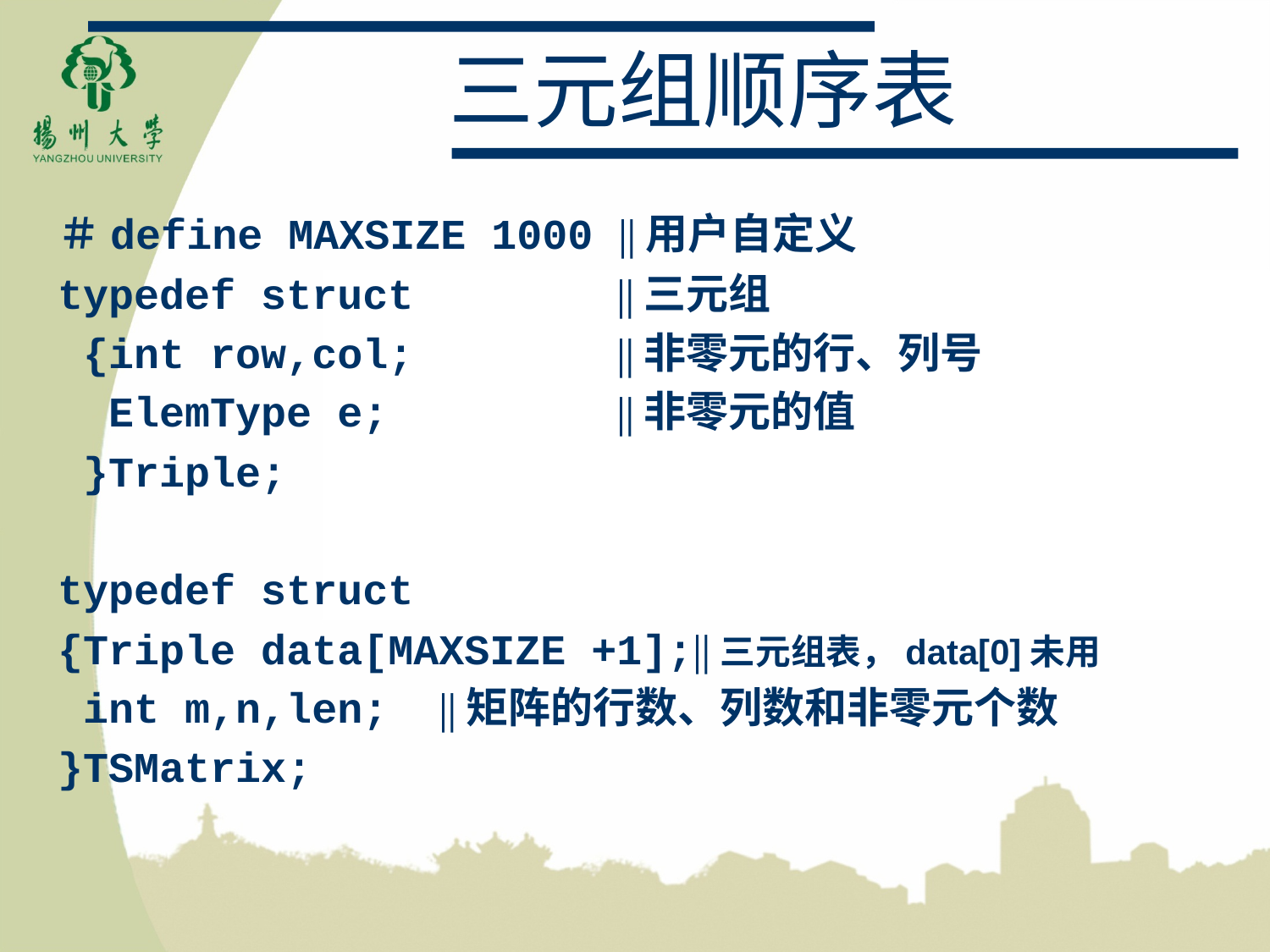

# 三元组顺序表
＃define MAXSIZE 1000 ∥用户自定义
typedef struct        ∥三元组
 {int row,col;        ∥非零元的行、列号
  ElemType e;         ∥非零元的值
 }Triple;

typedef struct
{Triple data[MAXSIZE +1];∥三元组表，data[0]未用
 int m,n,len;  ∥矩阵的行数、列数和非零元个数
}TSMatrix;